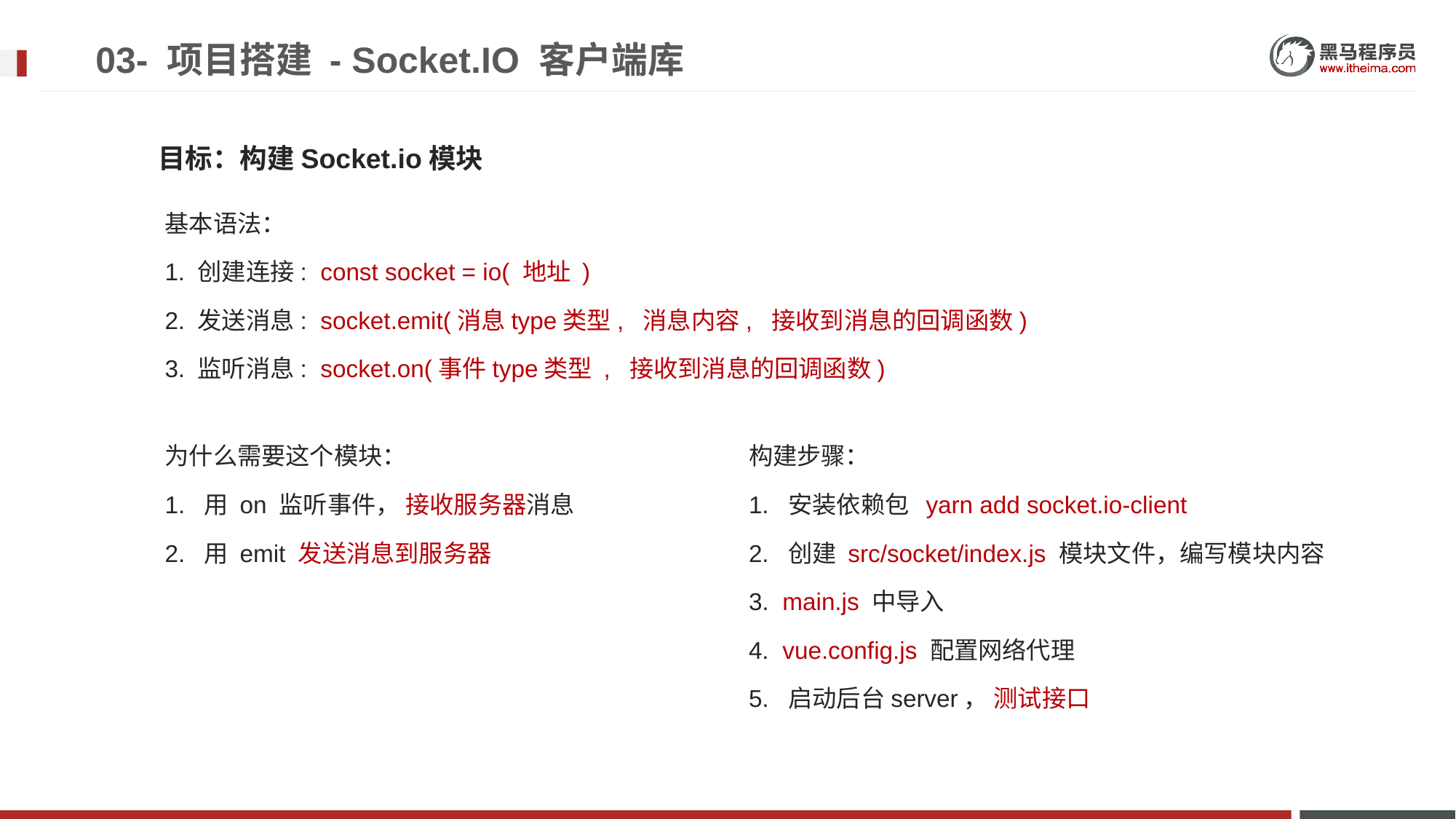

# 03- 项目搭建 - Socket.IO 客户端库
目标：构建Socket.io模块
基本语法：
1. 创建连接:  const socket = io( 地址 )
2. 发送消息:  socket.emit(消息type类型,  消息内容,  接收到消息的回调函数)
3. 监听消息:  socket.on(事件type类型 ,  接收到消息的回调函数)
为什么需要这个模块：
1.  用 on 监听事件， 接收服务器消息
2.  用 emit 发送消息到服务器
构建步骤：
1.  安装依赖包  yarn add socket.io-client
2.  创建 src/socket/index.js 模块文件，编写模块内容
3.  main.js 中导入
4.  vue.config.js 配置网络代理
5.  启动后台server， 测试接口